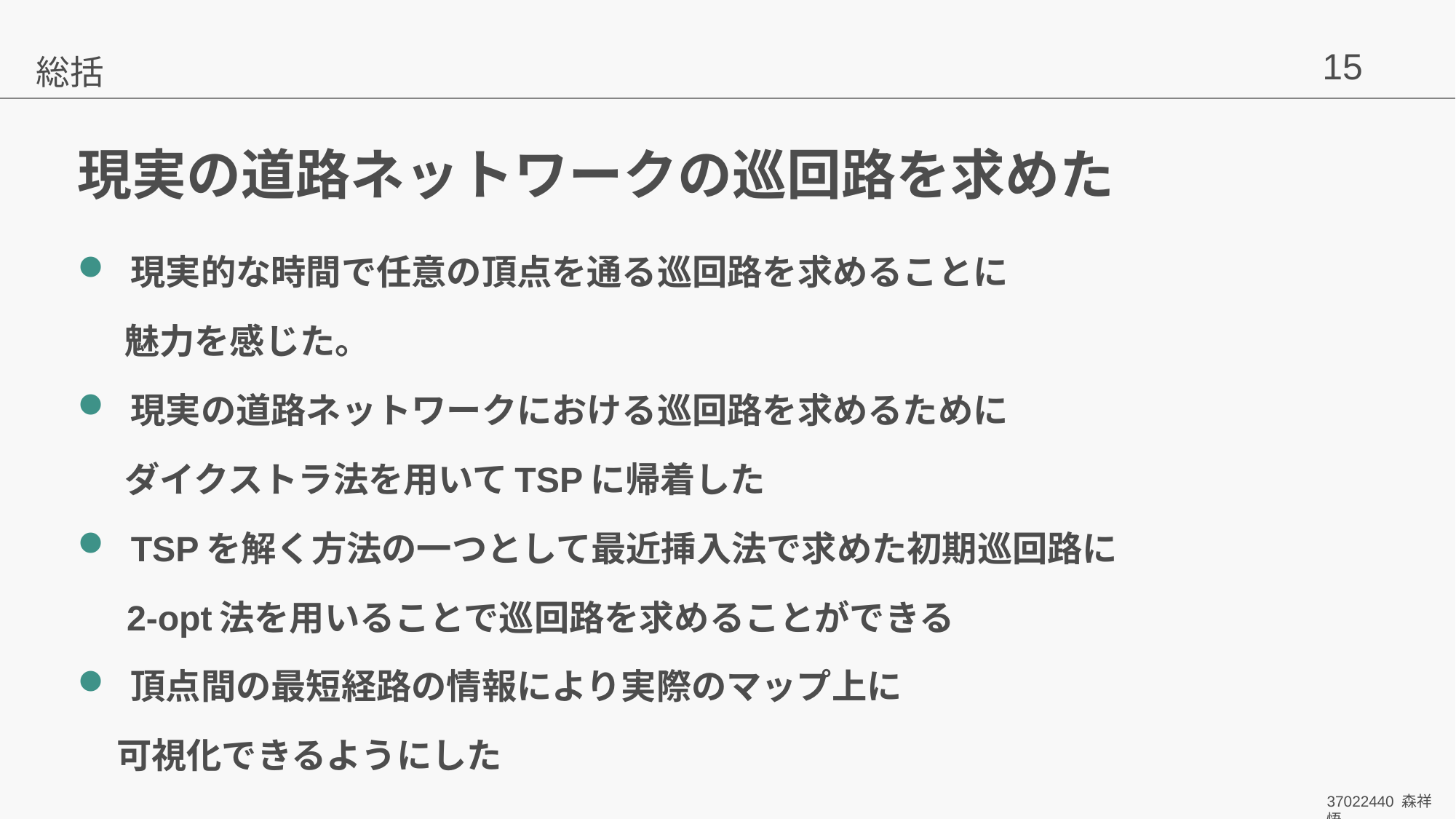

総括
# 現実の道路ネットワークの巡回路を求めた
現実的な時間で任意の頂点を通る巡回路を求めることに
     魅力を感じた。
現実の道路ネットワークにおける巡回路を求めるために
     ダイクストラ法を用いてTSPに帰着した
TSPを解く方法の一つとして最近挿入法で求めた初期巡回路に
     2-opt法を用いることで巡回路を求めることができる
頂点間の最短経路の情報により実際のマップ上に
    可視化できるようにした

37022440 森祥悟